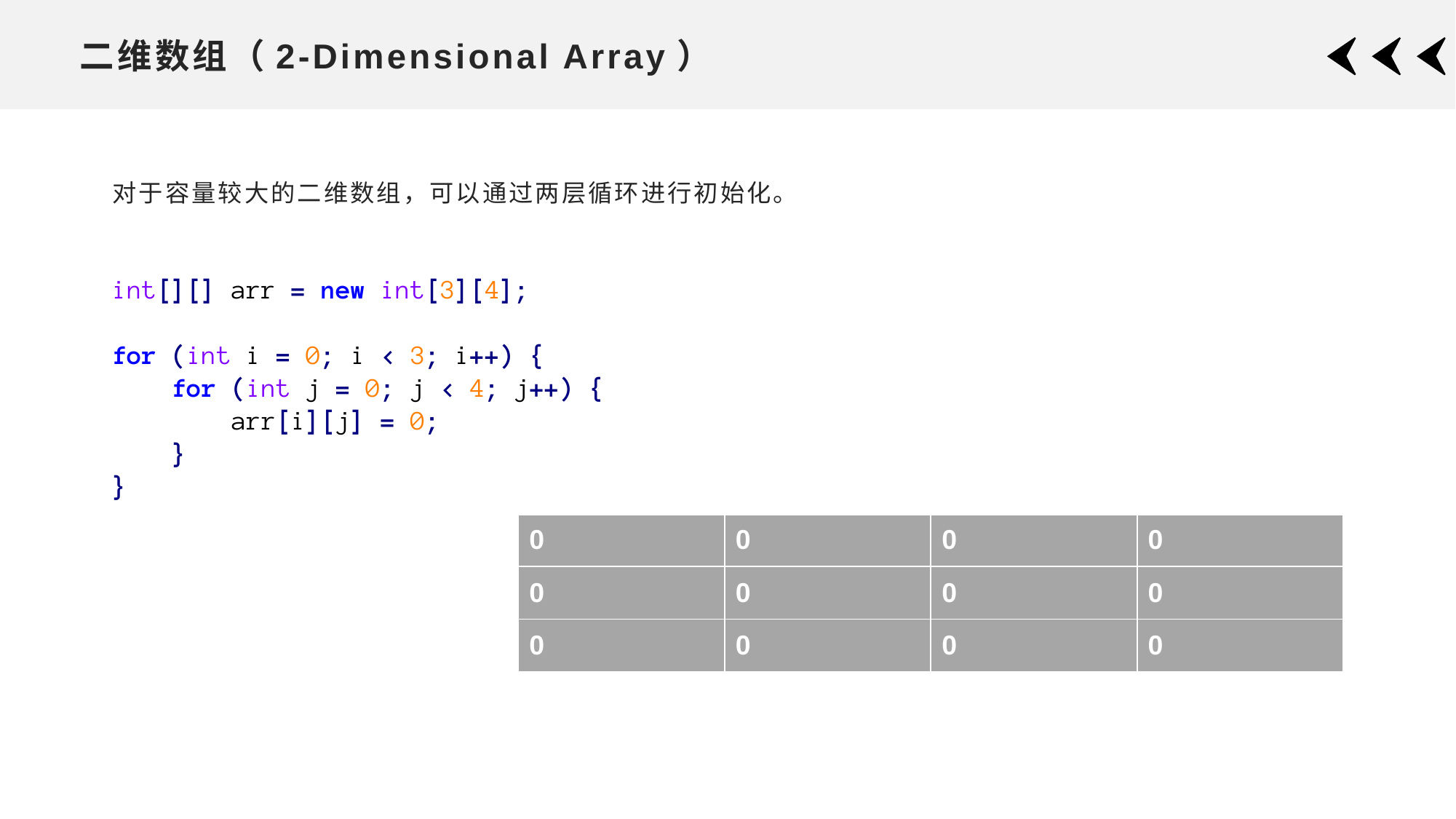

# 二维数组（2-Dimensional Array）
对于容量较大的二维数组，可以通过两层循环进行初始化。
int[][] arr = new int[3][4];

for (int i = 0; i < 3; i++) {
    for (int j = 0; j < 4; j++) {
        arr[i][j] = 0;
    }
}
|  |  |  |  |
| --- | --- | --- | --- |
| 0 | 0 | 0 | 0 |
| 0 | 0 | 0 | 0 |
| 0 | 0 | 0 | 0 |